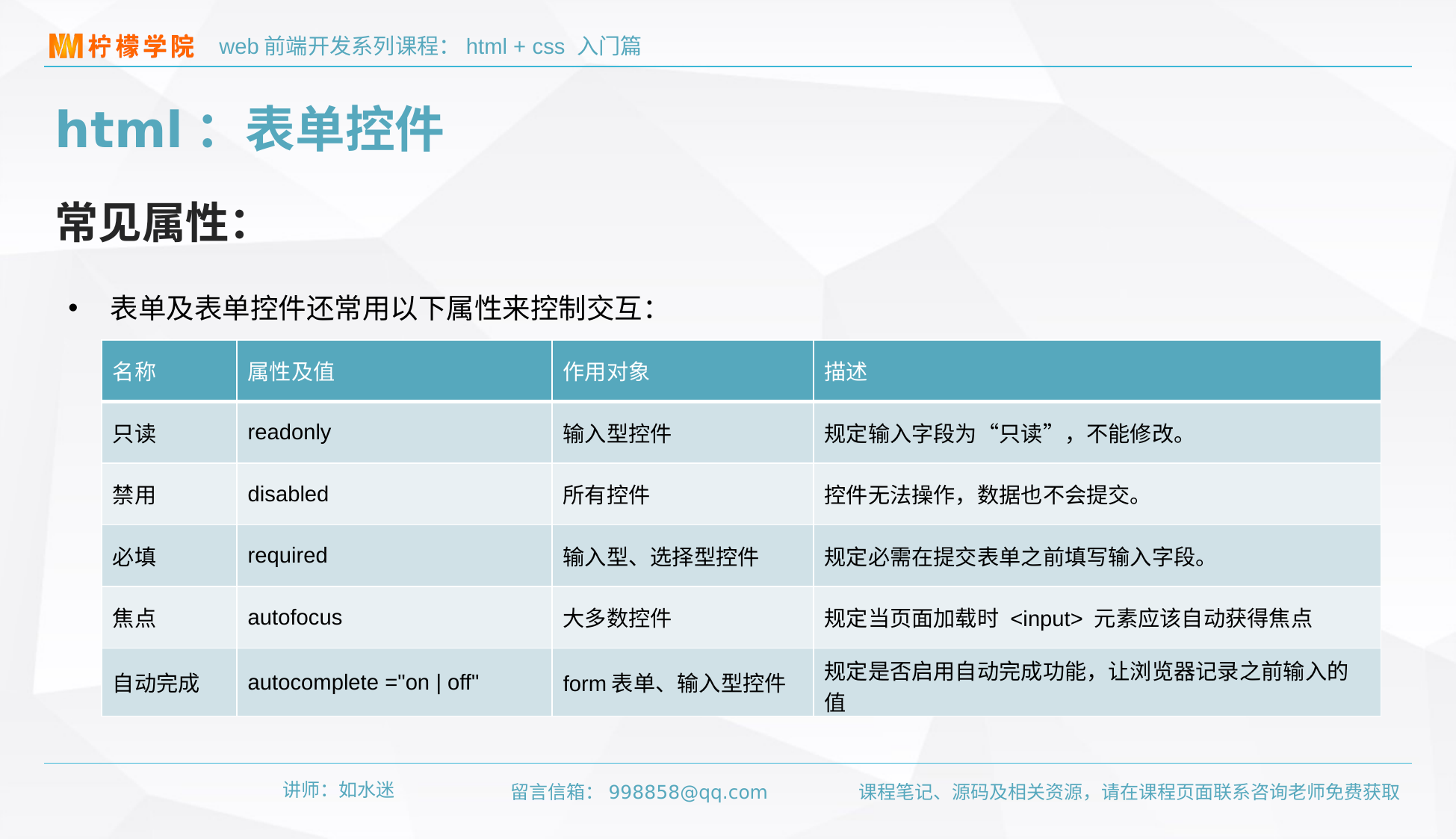

html：表单控件
常见属性：
表单及表单控件还常用以下属性来控制交互：
| 名称 | 属性及值 | 作用对象 | 描述 |
| --- | --- | --- | --- |
| 只读 | readonly | 输入型控件 | 规定输入字段为“只读”，不能修改。 |
| 禁用 | disabled | 所有控件 | 控件无法操作，数据也不会提交。 |
| 必填 | required | 输入型、选择型控件 | 规定必需在提交表单之前填写输入字段。 |
| 焦点 | autofocus | 大多数控件 | 规定当页面加载时 <input> 元素应该自动获得焦点 |
| 自动完成 | autocomplete ="on | off" | form表单、输入型控件 | 规定是否启用自动完成功能，让浏览器记录之前输入的值 |